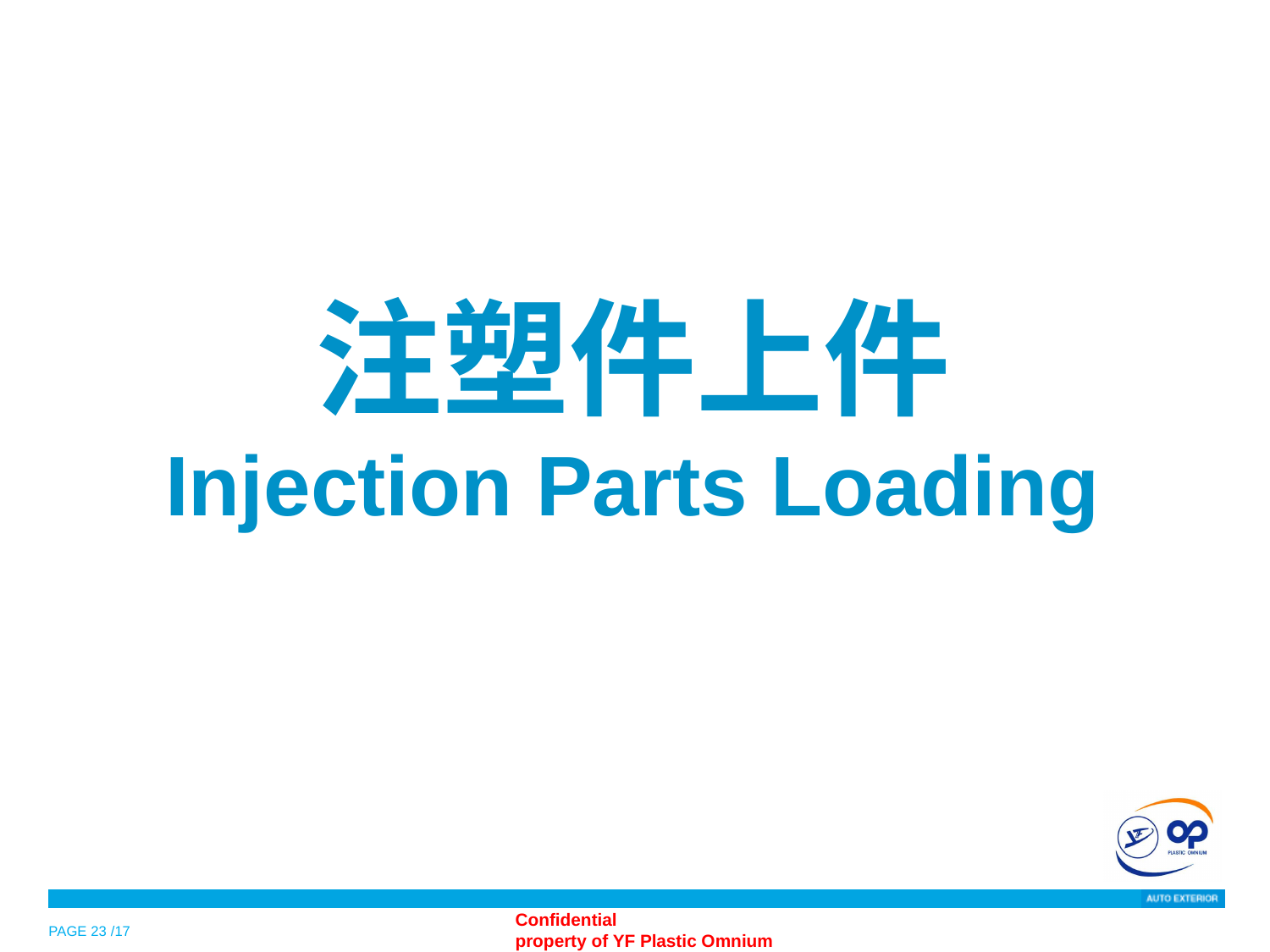

注塑件上件
Injection Parts Loading
PAGE 23 /17